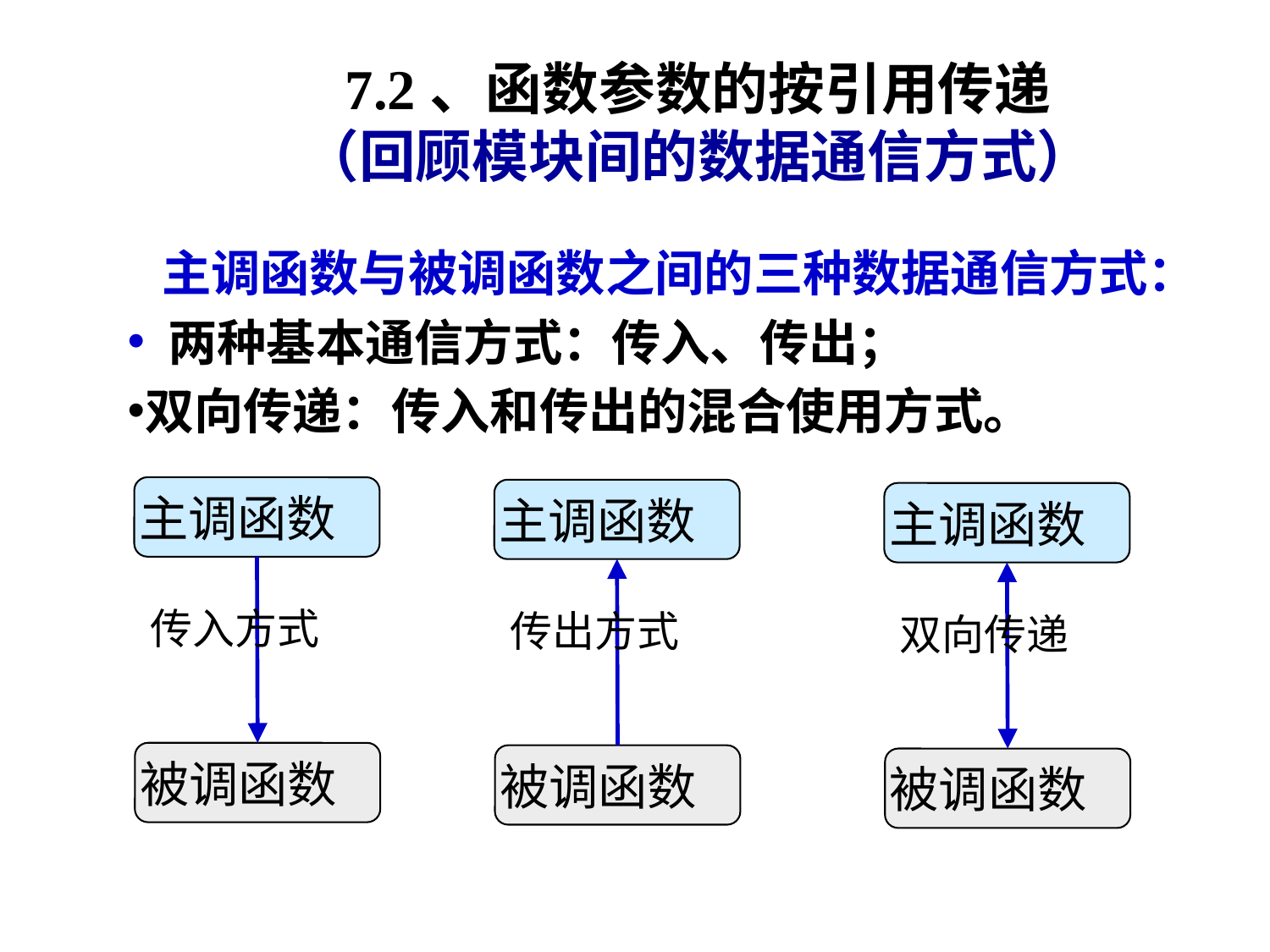

# 7.2、函数参数的按引用传递 （回顾模块间的数据通信方式）
  主调函数与被调函数之间的三种数据通信方式：
 两种基本通信方式：传入、传出；
双向传递：传入和传出的混合使用方式。
主调函数
传入方式
被调函数
主调函数
传出方式
被调函数
主调函数
双向传递
被调函数